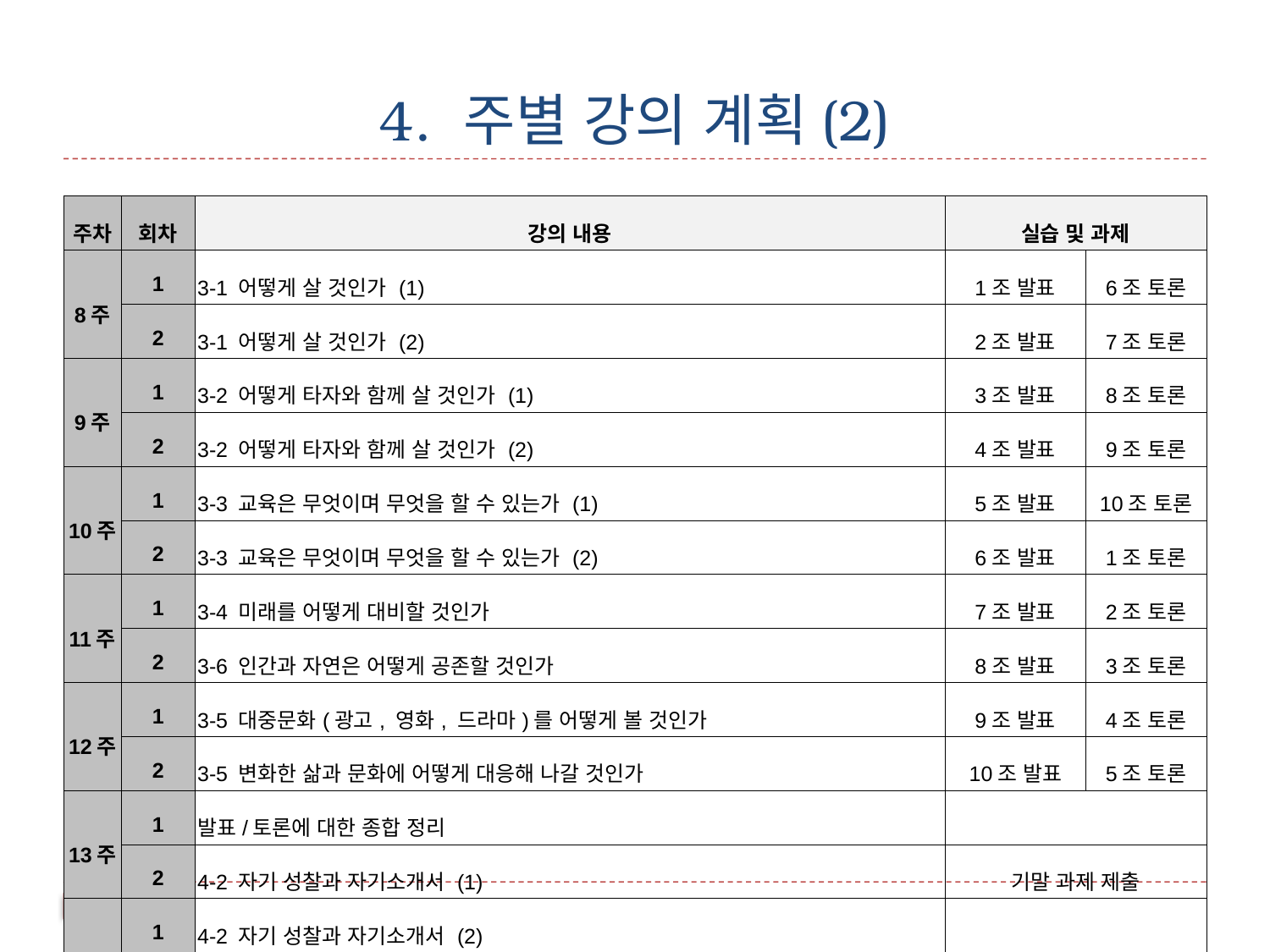

# 4. 주별 강의 계획(2)
| 주차 | 회차 | 강의 내용 | 실습 및 과제 |  |
| --- | --- | --- | --- | --- |
| 8주 | 1 | 3-1 어떻게 살 것인가 (1) | 1조 발표 | 6조 토론 |
|  | 2 | 3-1 어떻게 살 것인가 (2) | 2조 발표 | 7조 토론 |
| 9주 | 1 | 3-2 어떻게 타자와 함께 살 것인가 (1) | 3조 발표 | 8조 토론 |
|  | 2 | 3-2 어떻게 타자와 함께 살 것인가 (2) | 4조 발표 | 9조 토론 |
| 10주 | 1 | 3-3 교육은 무엇이며 무엇을 할 수 있는가 (1) | 5조 발표 | 10조 토론 |
|  | 2 | 3-3 교육은 무엇이며 무엇을 할 수 있는가 (2) | 6조 발표 | 1조 토론 |
| 11주 | 1 | 3-4 미래를 어떻게 대비할 것인가 | 7조 발표 | 2조 토론 |
|  | 2 | 3-6 인간과 자연은 어떻게 공존할 것인가 | 8조 발표 | 3조 토론 |
| 12주 | 1 | 3-5 대중문화(광고, 영화, 드라마)를 어떻게 볼 것인가 | 9조 발표 | 4조 토론 |
|  | 2 | 3-5 변화한 삶과 문화에 어떻게 대응해 나갈 것인가 | 10조 발표 | 5조 토론 |
| 13주 | 1 | 발표/토론에 대한 종합 정리 |  |  |
|  | 2 | 4-2 자기 성찰과 자기소개서 (1) | 기말 과제 제출 |  |
| 14주 | 1 | 4-2 자기 성찰과 자기소개서 (2) |  |  |
|  | 2 | 기말 과제 피드백 (1) |  |  |
| 15주 | 1 | 기말 과제 피드백 (2) |  |  |
|  | 2 | 기말고사 |  |  |